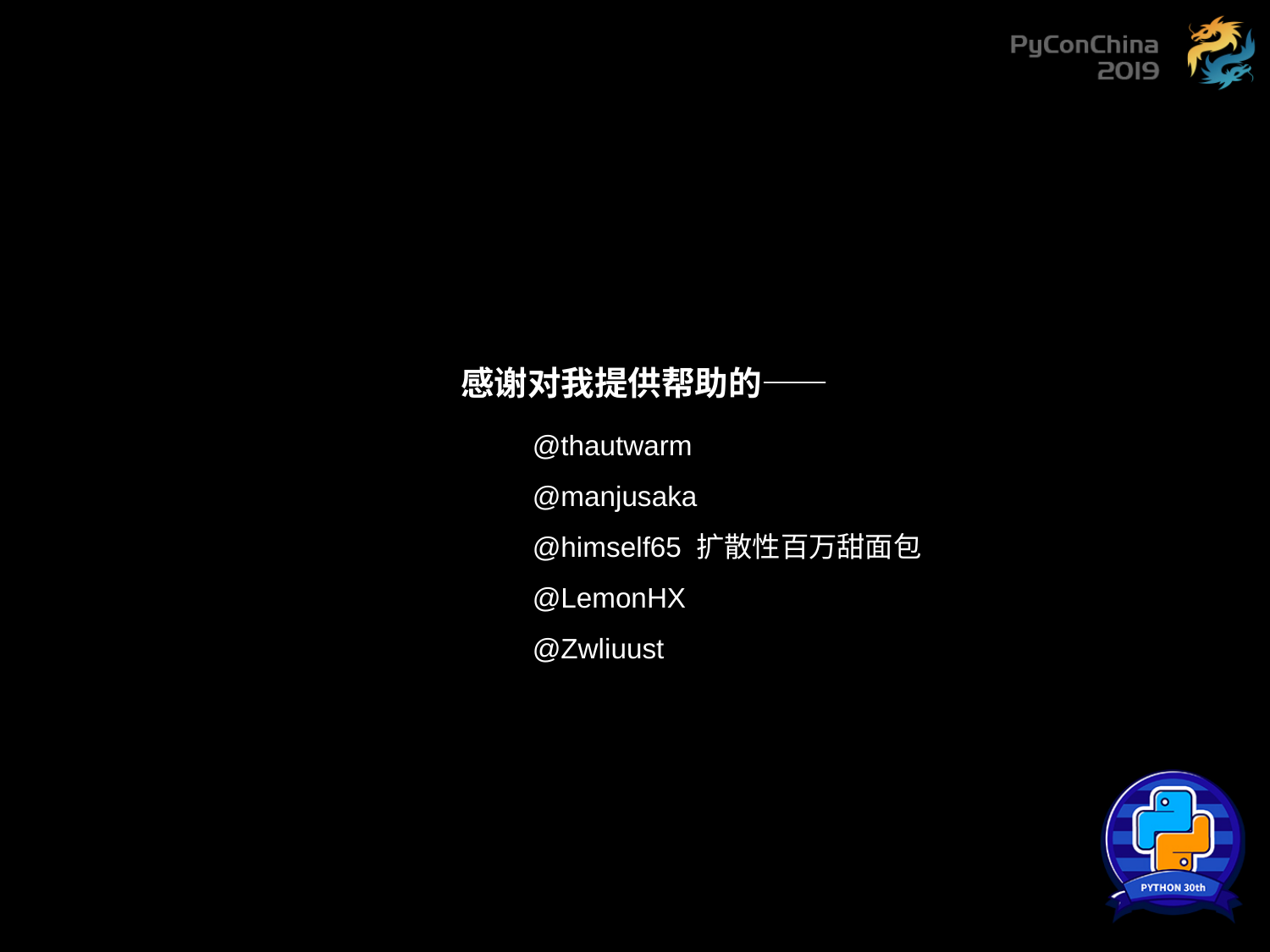

感谢对我提供帮助的——
@thautwarm
@manjusaka
@himself65 扩散性百万甜面包
@LemonHX
@Zwliuust